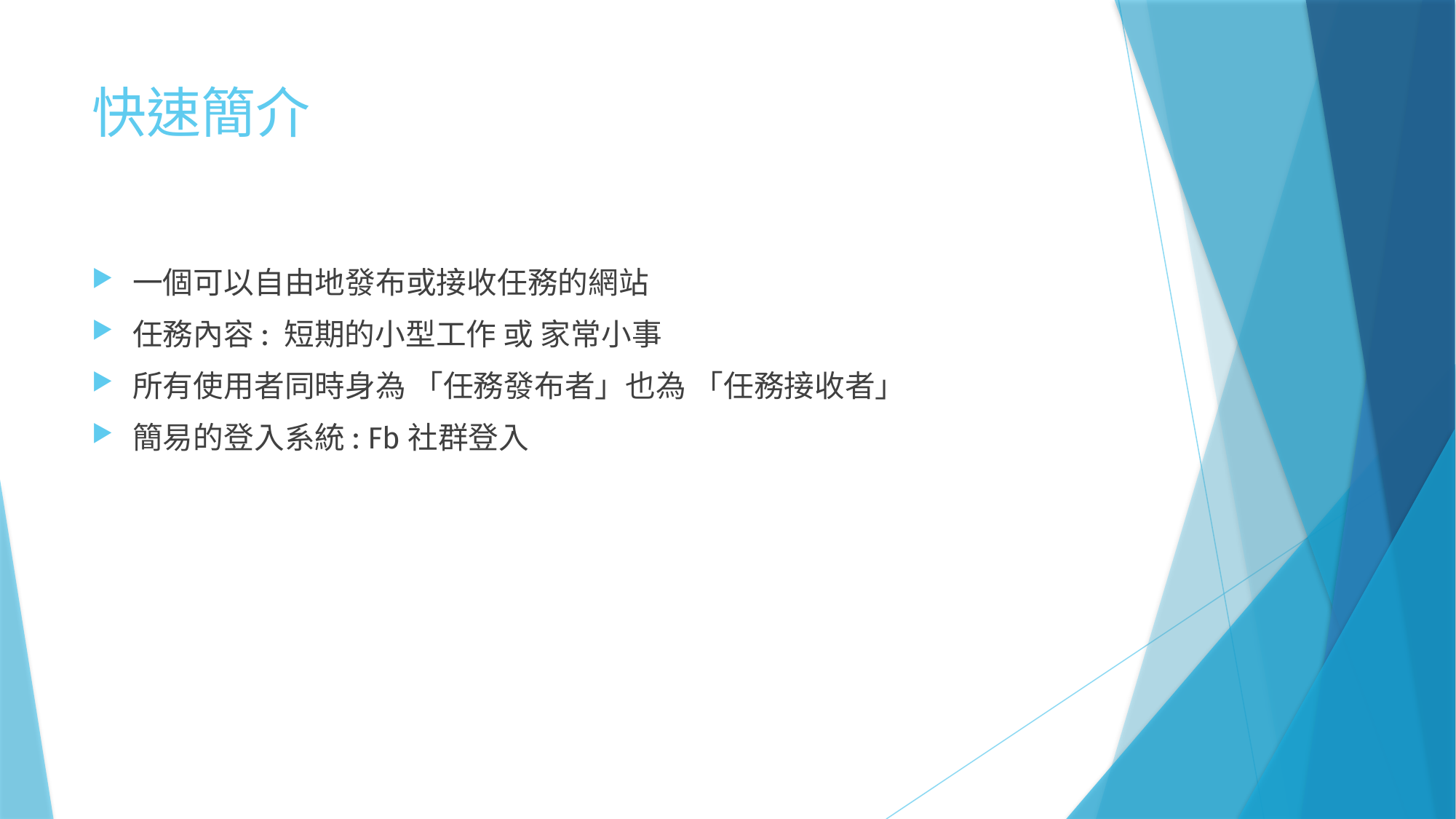

# 快速簡介
一個可以自由地發布或接收任務的網站
任務內容: 短期的小型工作 或 家常小事
所有使用者同時身為 「任務發布者」也為 「任務接收者」
簡易的登入系統: Fb社群登入